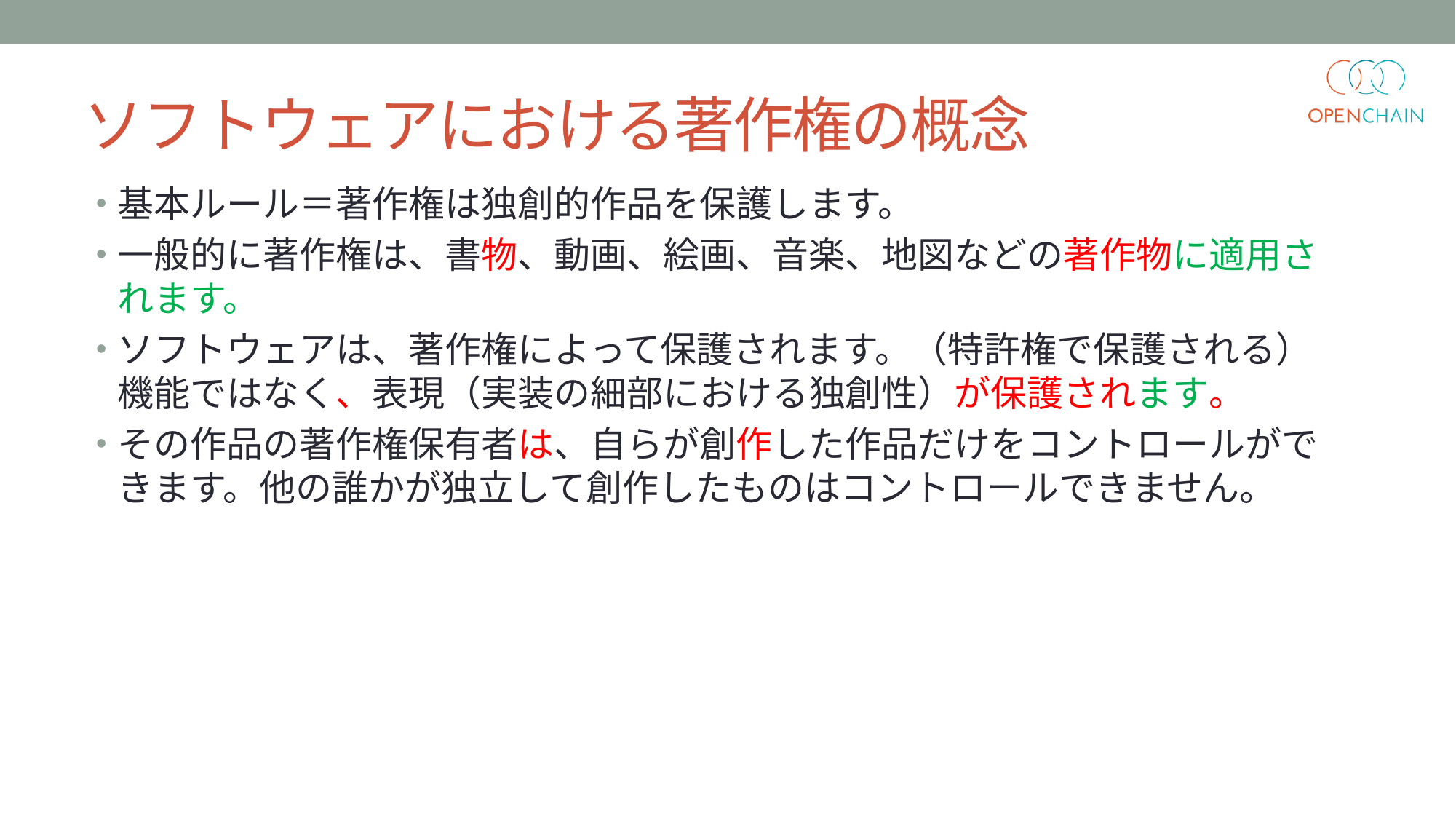

# ソフトウェアにおける著作権の概念
基本ルール＝著作権は独創的作品を保護します。
一般的に著作権は、書物、動画、絵画、音楽、地図などの著作物に適用されます。
ソフトウェアは、著作権によって保護されます。（特許権で保護される）機能ではなく、表現（実装の細部における独創性）が保護されます。
その作品の著作権保有者は、自らが創作した作品だけをコントロールができます。他の誰かが独立して創作したものはコントロールできません。